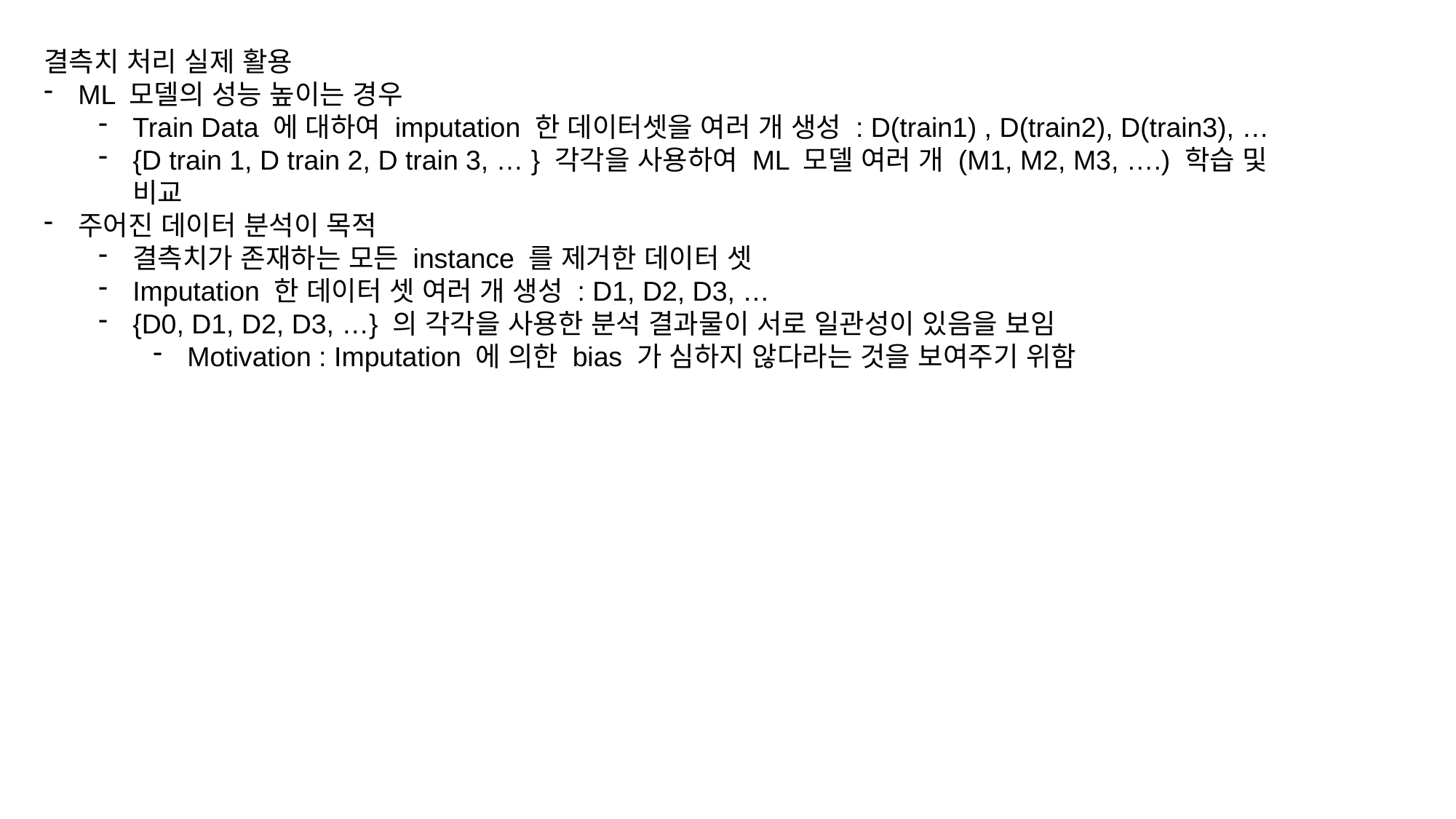

결측치 처리 실제 활용
ML 모델의 성능 높이는 경우
Train Data 에 대하여 imputation 한 데이터셋을 여러 개 생성 : D(train1) , D(train2), D(train3), …
{D train 1, D train 2, D train 3, … } 각각을 사용하여 ML 모델 여러 개 (M1, M2, M3, ….) 학습 및 비교
주어진 데이터 분석이 목적
결측치가 존재하는 모든 instance 를 제거한 데이터 셋
Imputation 한 데이터 셋 여러 개 생성 : D1, D2, D3, …
{D0, D1, D2, D3, …} 의 각각을 사용한 분석 결과물이 서로 일관성이 있음을 보임
Motivation : Imputation 에 의한 bias 가 심하지 않다라는 것을 보여주기 위함